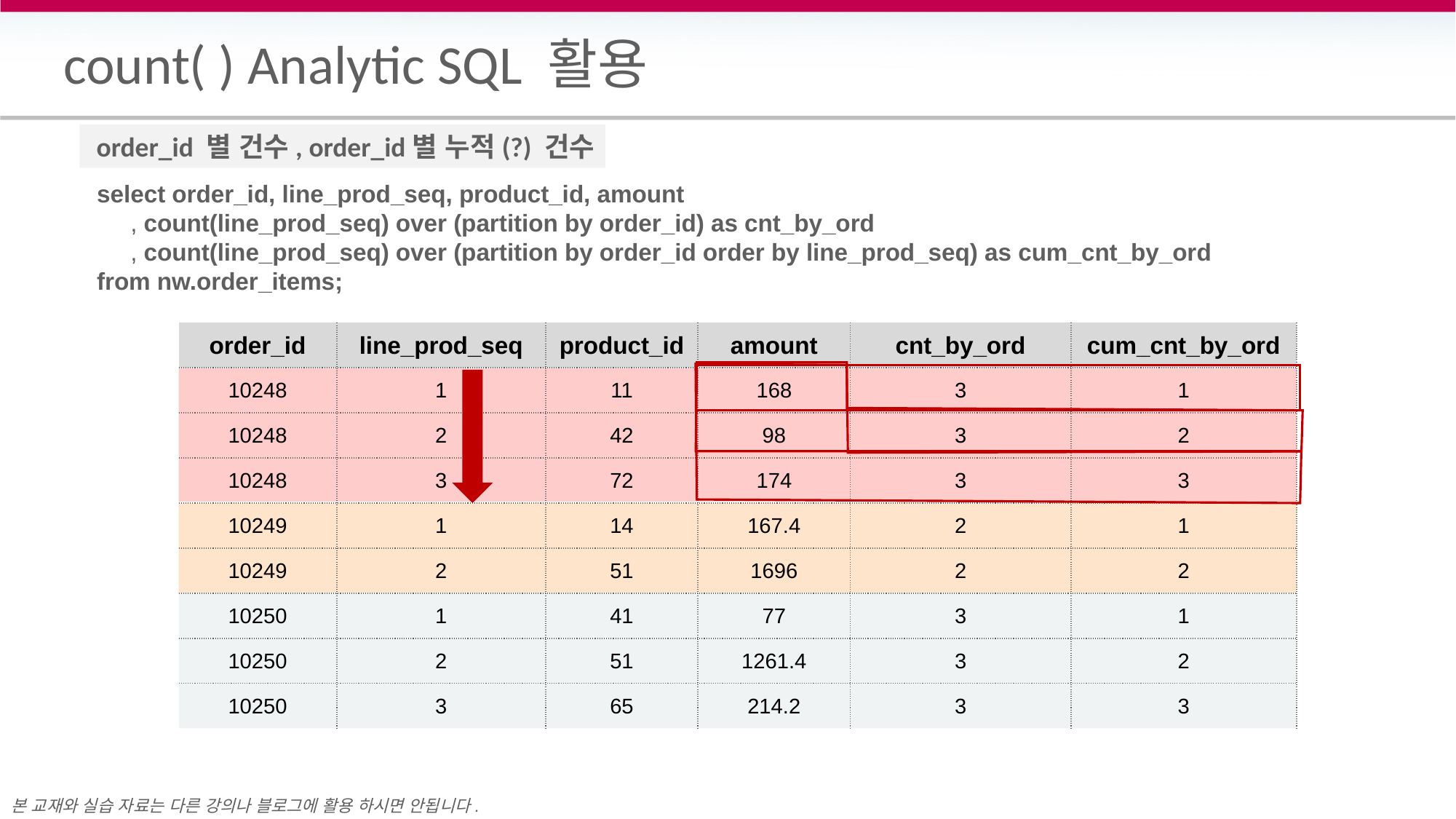

# count( ) Analytic SQL 활용
 order_id 별 건수, order_id별 누적(?) 건수
select order_id, line_prod_seq, product_id, amount
     , count(line_prod_seq) over (partition by order_id) as cnt_by_ord
     , count(line_prod_seq) over (partition by order_id order by line_prod_seq) as cum_cnt_by_ord
from nw.order_items;
| order\_id | line\_prod\_seq | product\_id | amount | cnt\_by\_ord | cum\_cnt\_by\_ord |
| --- | --- | --- | --- | --- | --- |
| 10248 | 1 | 11 | 168 | 3 | 1 |
| 10248 | 2 | 42 | 98 | 3 | 2 |
| 10248 | 3 | 72 | 174 | 3 | 3 |
| 10249 | 1 | 14 | 167.4 | 2 | 1 |
| 10249 | 2 | 51 | 1696 | 2 | 2 |
| 10250 | 1 | 41 | 77 | 3 | 1 |
| 10250 | 2 | 51 | 1261.4 | 3 | 2 |
| 10250 | 3 | 65 | 214.2 | 3 | 3 |